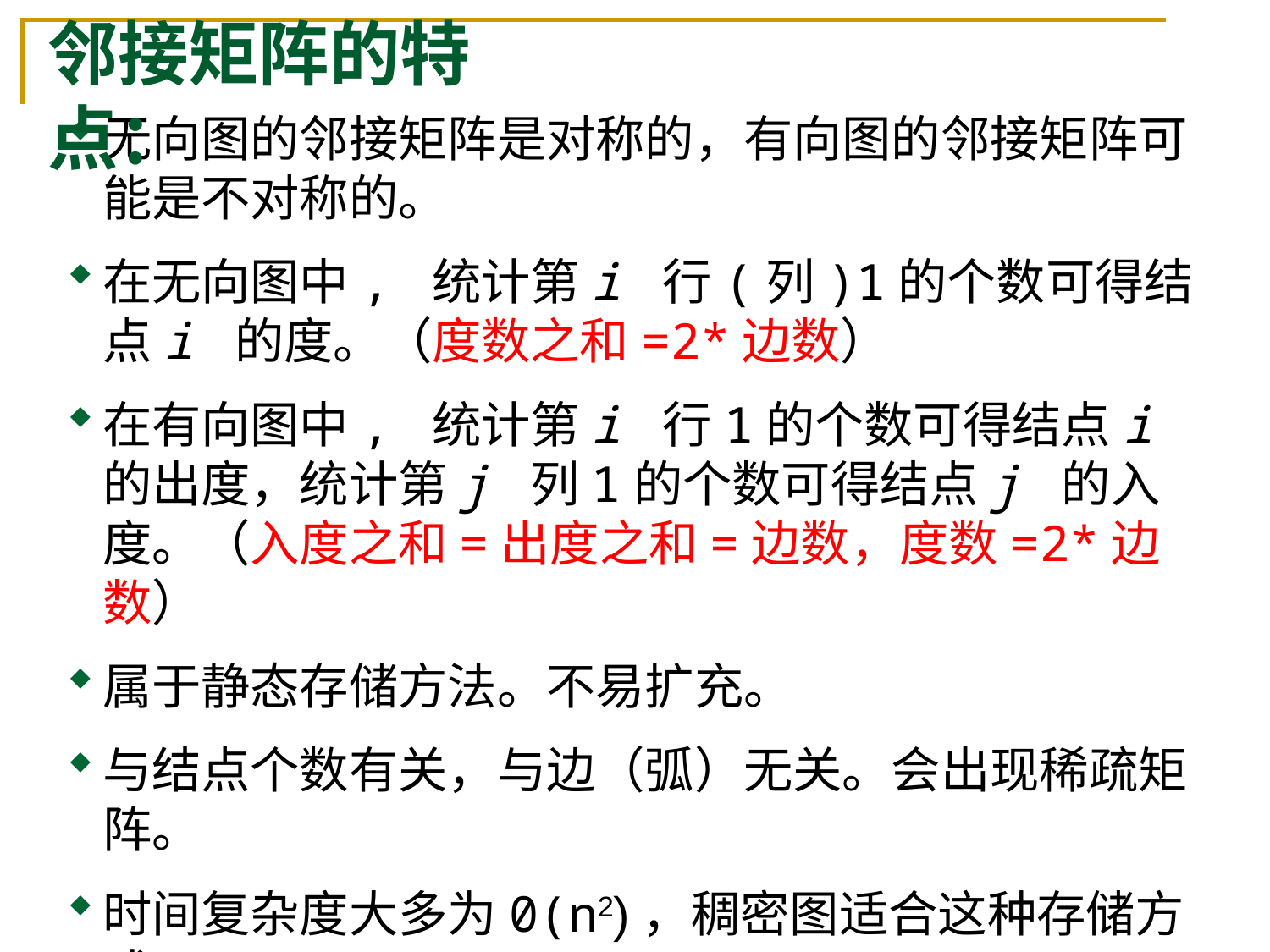

邻接矩阵的特点：
无向图的邻接矩阵是对称的，有向图的邻接矩阵可能是不对称的。
在无向图中, 统计第i 行(列)1的个数可得结点i 的度。（度数之和=2*边数）
在有向图中, 统计第i 行1的个数可得结点i的出度，统计第j 列1的个数可得结点j 的入度。（入度之和=出度之和=边数，度数=2*边数）
属于静态存储方法。不易扩充。
与结点个数有关，与边（弧）无关。会出现稀疏矩阵。
时间复杂度大多为0(n2)，稠密图适合这种存储方式。